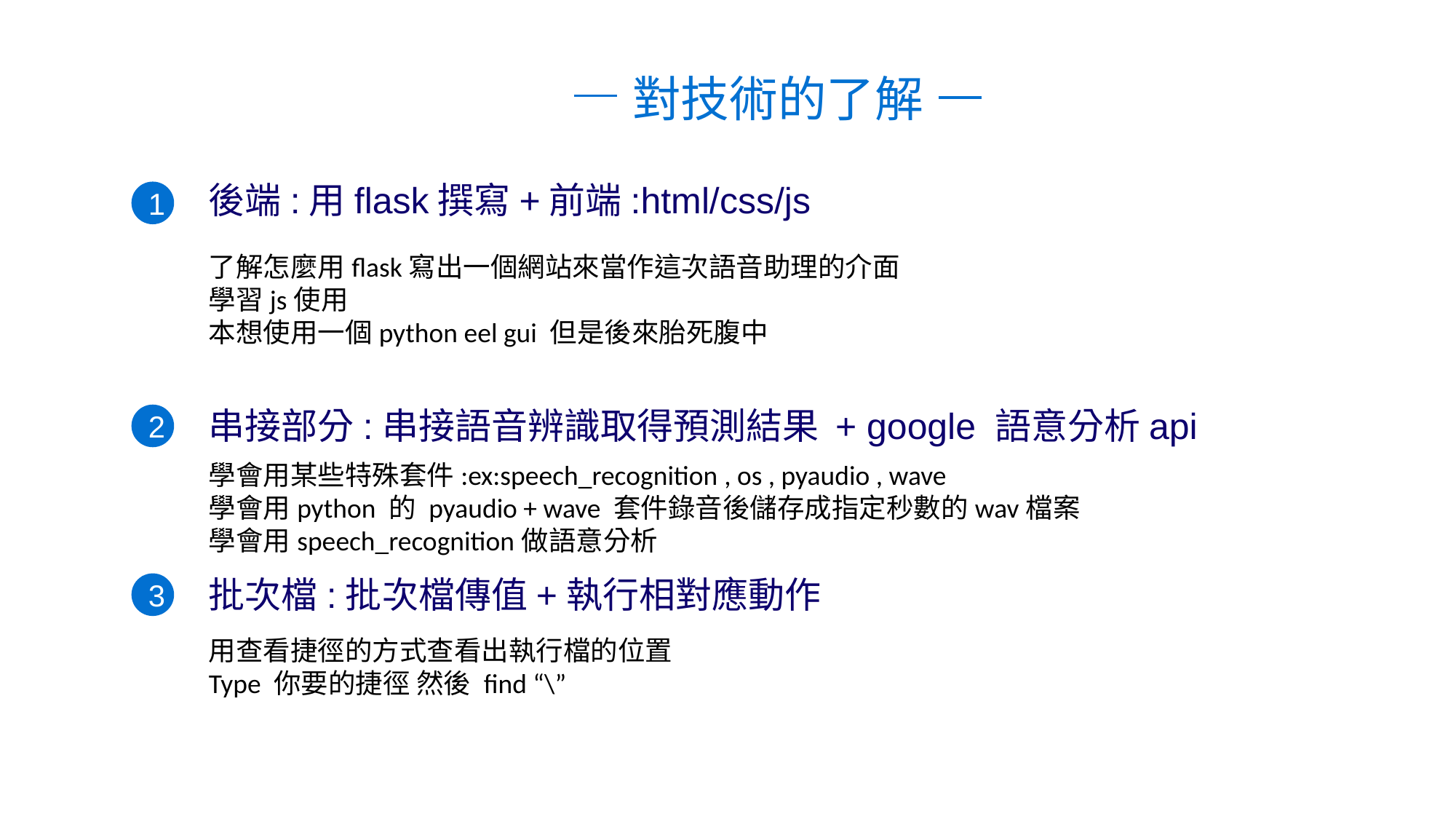

對技術的了解
後端:用flask撰寫+前端:html/css/js
1
了解怎麼用flask寫出一個網站來當作這次語音助理的介面
學習js使用
本想使用一個python eel gui 但是後來胎死腹中
串接部分:串接語音辨識取得預測結果 + google 語意分析api
2
學會用某些特殊套件:ex:speech_recognition , os , pyaudio , wave
學會用python 的 pyaudio + wave 套件錄音後儲存成指定秒數的wav檔案
學會用speech_recognition做語意分析

批次檔:批次檔傳值+執行相對應動作
3
用查看捷徑的方式查看出執行檔的位置
Type 你要的捷徑 然後 find “\”